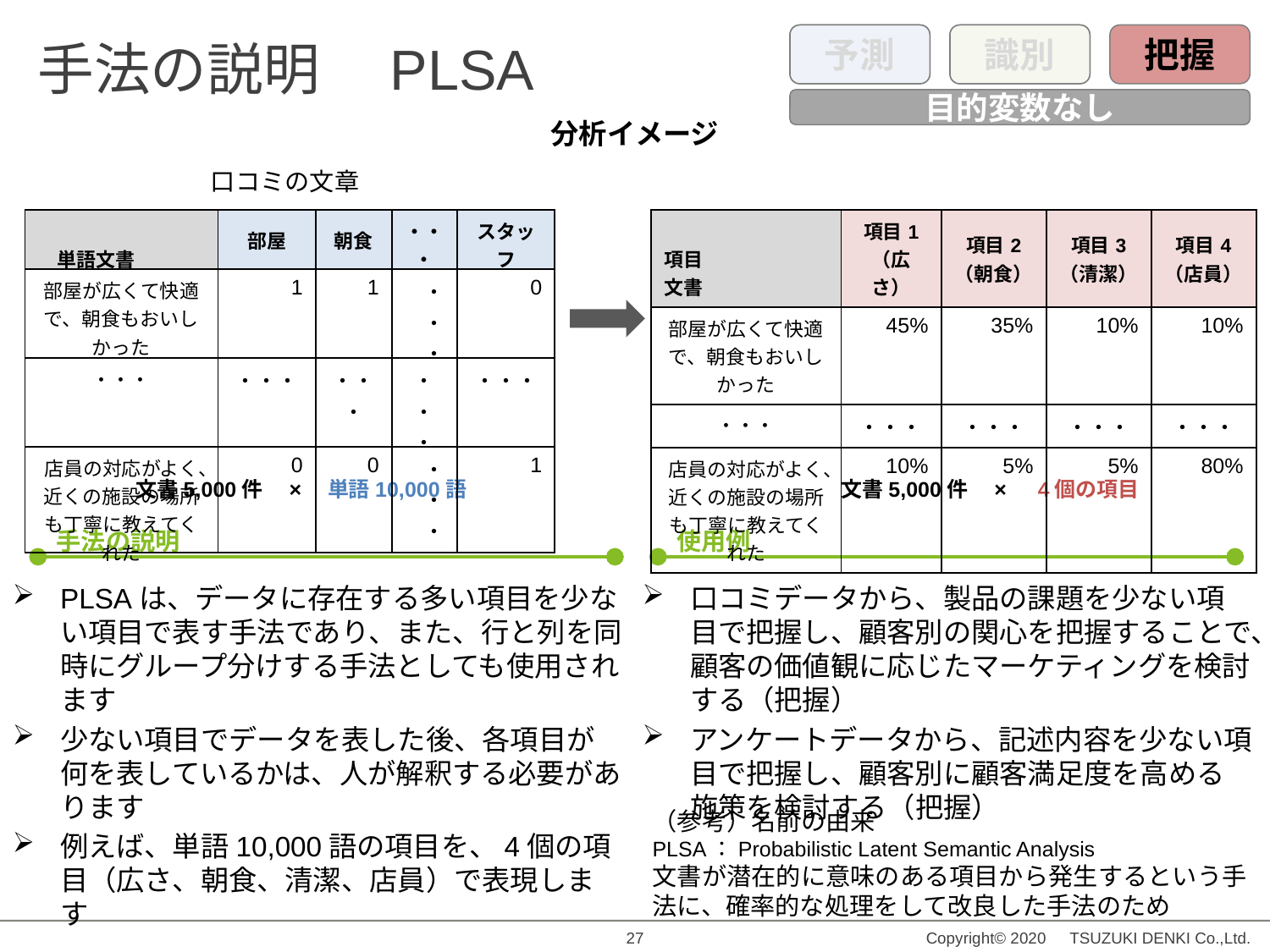

# 手法の説明　PLSA
予測

識別

把握
目的変数なし
分析イメージ
口コミの文章
| 単語文書 | 部屋 | 朝食 | ・・・ | スタッフ |
| --- | --- | --- | --- | --- |
| 部屋が広くて快適で、朝食もおいしかった | 1 | 1 | ・・・ | 0 |
| ・・・ | ・・・ | ・・・ | ・・・ | ・・・ |
| 店員の対応がよく、近くの施設の場所も丁寧に教えてくれた | 0 | 0 | ・・・ | 1 |
| 項目 文書 | 項目1 （広さ） | 項目2 （朝食） | 項目3 （清潔） | 項目4 （店員） |
| --- | --- | --- | --- | --- |
| 部屋が広くて快適で、朝食もおいしかった | 45% | 35% | 10% | 10% |
| ・・・ | ・・・ | ・・・ | ・・・ | ・・・ |
| 店員の対応がよく、近くの施設の場所も丁寧に教えてくれた | 10% | 5% | 5% | 80% |

文書5,000件　×　単語10,000語
文書5,000件　×　4個の項目
手法の説明
使用例
PLSAは、データに存在する多い項目を少ない項目で表す手法であり、また、行と列を同時にグループ分けする手法としても使用されます
少ない項目でデータを表した後、各項目が何を表しているかは、人が解釈する必要があります
例えば、単語10,000語の項目を、4個の項目（広さ、朝食、清潔、店員）で表現します
口コミデータから、製品の課題を少ない項目で把握し、顧客別の関心を把握することで、顧客の価値観に応じたマーケティングを検討する（把握）
アンケートデータから、記述内容を少ない項目で把握し、顧客別に顧客満足度を高める施策を検討する（把握）
（参考）名前の由来
PLSA：Probabilistic Latent Semantic Analysis
文書が潜在的に意味のある項目から発生するという手法に、確率的な処理をして改良した手法のため
27
Copyright© 2020　TSUZUKI DENKI Co.,Ltd.